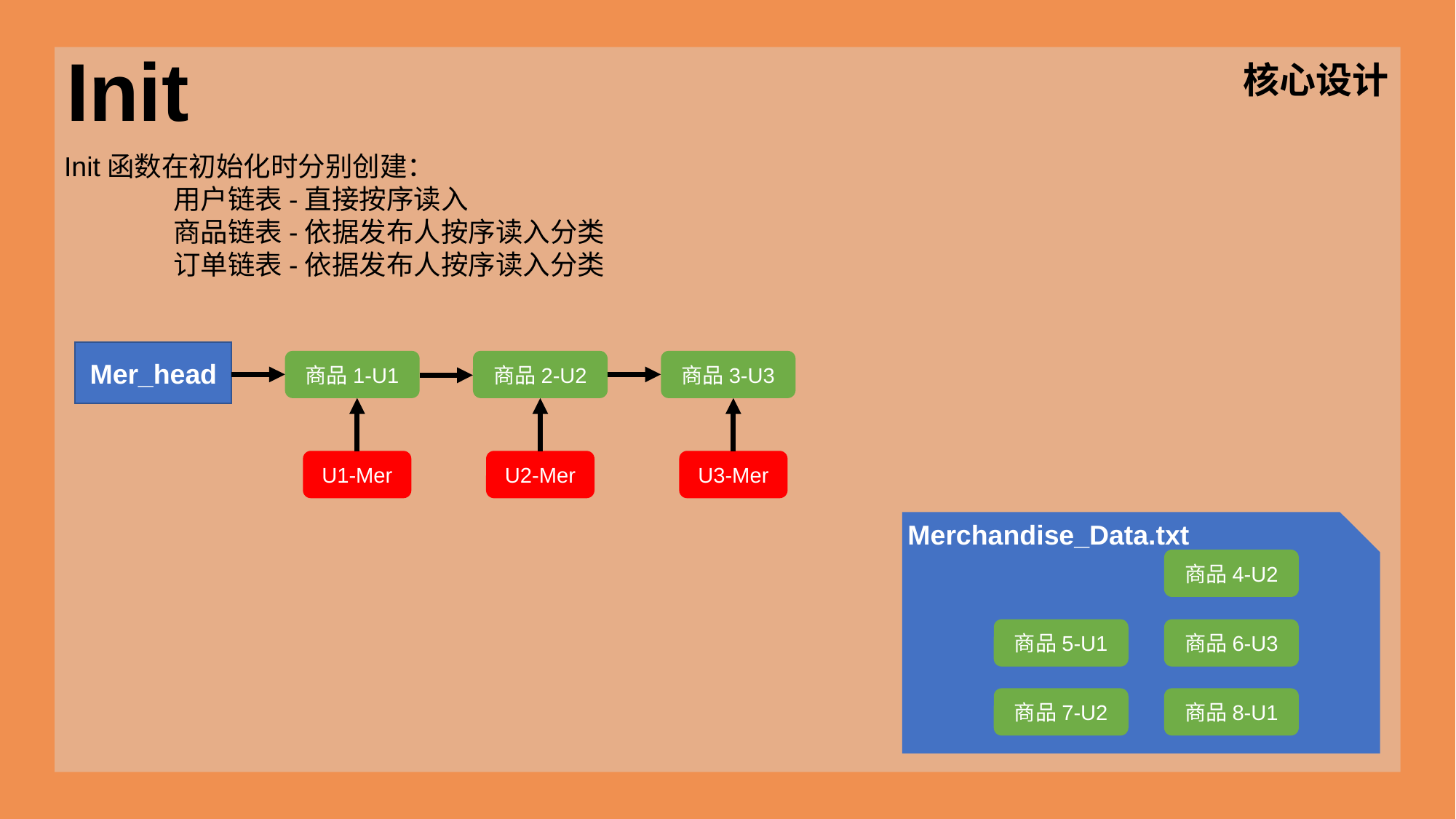

Init

核心设计
Init函数在初始化时分别创建：
	用户链表-直接按序读入
	商品链表-依据发布人按序读入分类
	订单链表-依据发布人按序读入分类
Mer_head
商品1-U1
商品2-U2
商品3-U3
U3-Mer
U1-Mer
U2-Mer

Merchandise_Data.txt
商品4-U2
商品5-U1
商品6-U3
商品7-U2
商品8-U1